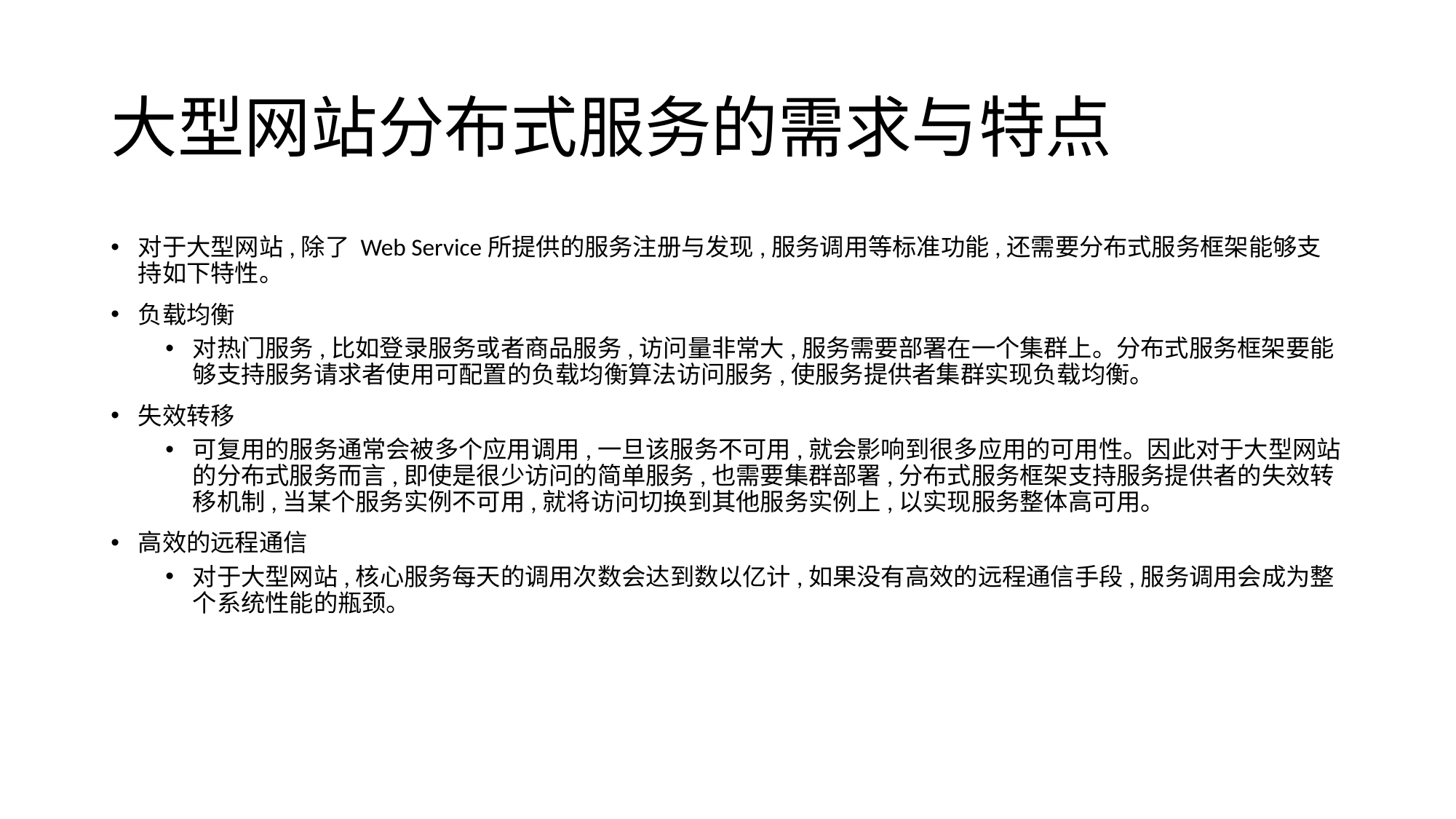

# 大型网站分布式服务的需求与特点
对于大型网站,除了 Web Service所提供的服务注册与发现,服务调用等标准功能,还需要分布式服务框架能够支持如下特性。
负载均衡
对热门服务,比如登录服务或者商品服务,访问量非常大,服务需要部署在一个集群上。分布式服务框架要能够支持服务请求者使用可配置的负载均衡算法访问服务,使服务提供者集群实现负载均衡。
失效转移
可复用的服务通常会被多个应用调用,一旦该服务不可用,就会影响到很多应用的可用性。因此对于大型网站的分布式服务而言,即使是很少访问的简单服务,也需要集群部署,分布式服务框架支持服务提供者的失效转移机制,当某个服务实例不可用,就将访问切换到其他服务实例上,以实现服务整体高可用。
高效的远程通信
对于大型网站,核心服务每天的调用次数会达到数以亿计,如果没有高效的远程通信手段,服务调用会成为整个系统性能的瓶颈。